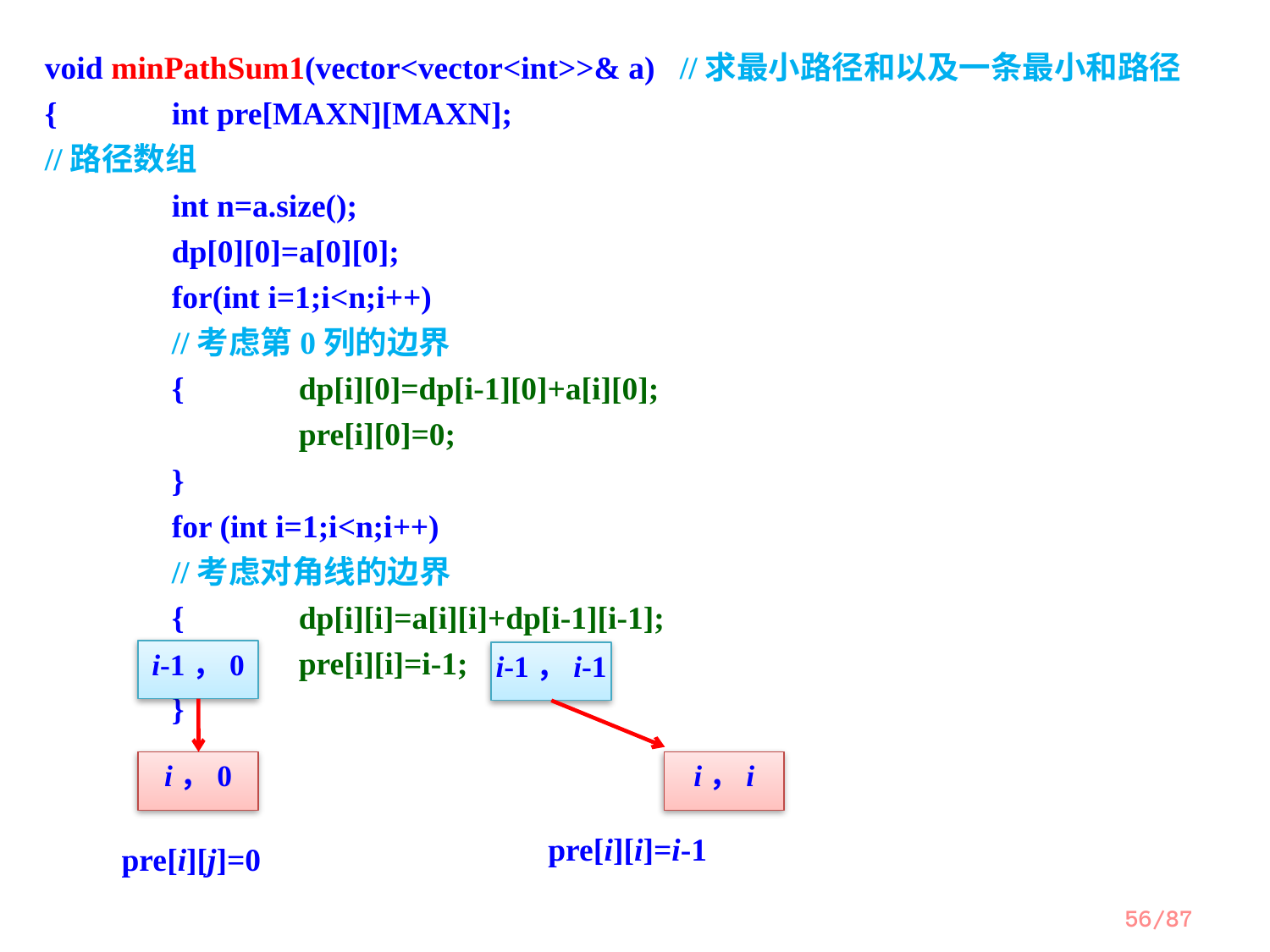

void minPathSum1(vector<vector<int>>& a)	//求最小路径和以及一条最小和路径
{	int pre[MAXN][MAXN];						//路径数组
	int n=a.size();
	dp[0][0]=a[0][0];
	for(int i=1;i<n;i++)							//考虑第0列的边界
	{	dp[i][0]=dp[i-1][0]+a[i][0];
		pre[i][0]=0;
	}
	for (int i=1;i<n;i++)							//考虑对角线的边界
	{	dp[i][i]=a[i][i]+dp[i-1][i-1];
		pre[i][i]=i-1;
	}
i-1，0

i，0
pre[i][j]=0
i-1，i-1

i，i
pre[i][i]=i-1
56/87